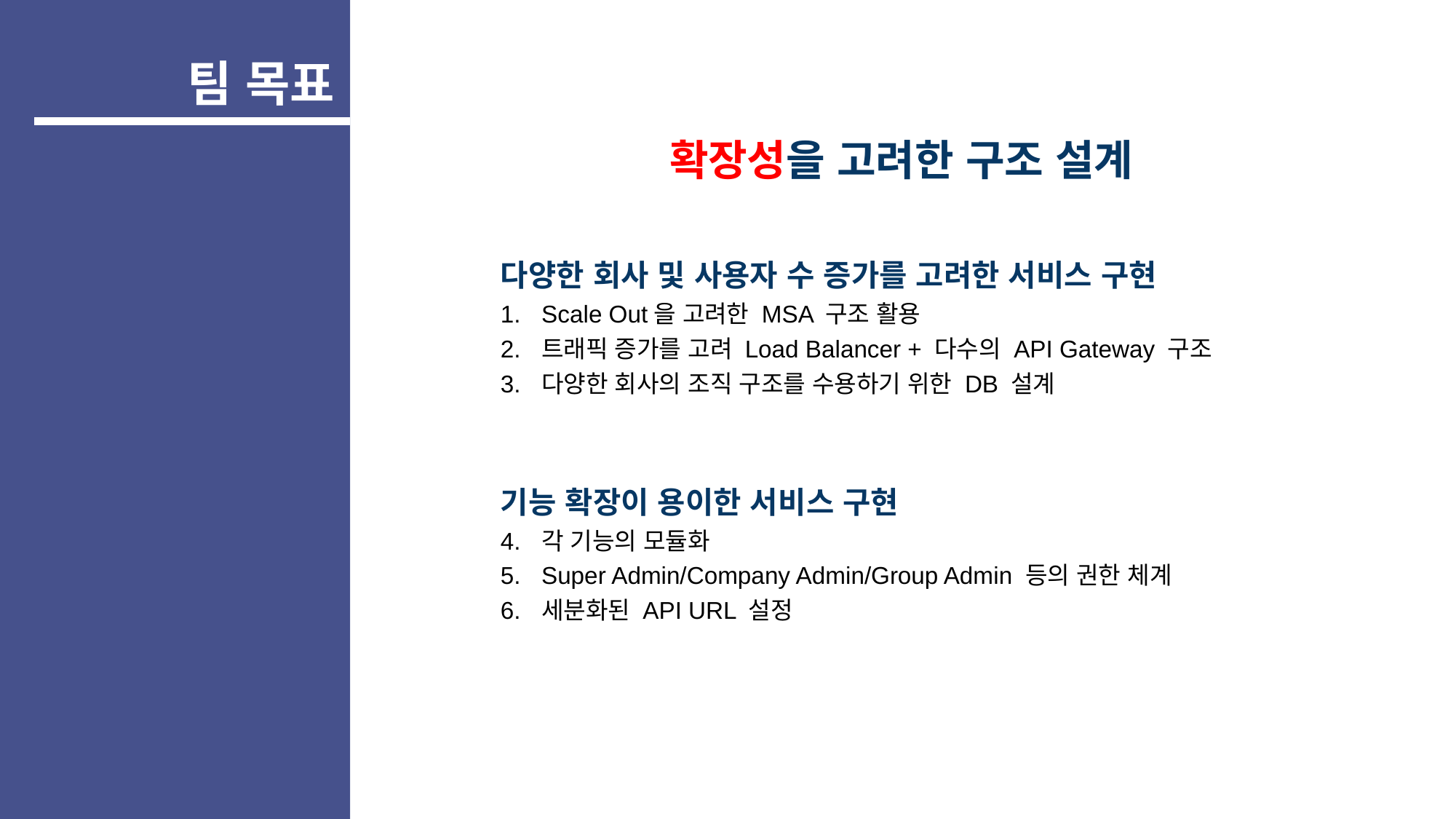

팀 목표

확장성을 고려한 구조 설계

다양한 회사 및 사용자 수 증가를 고려한 서비스 구현
Scale Out을 고려한 MSA 구조 활용
트래픽 증가를 고려 Load Balancer + 다수의 API Gateway 구조
다양한 회사의 조직 구조를 수용하기 위한 DB 설계

기능 확장이 용이한 서비스 구현
각 기능의 모듈화
Super Admin/Company Admin/Group Admin 등의 권한 체계
세분화된 API URL 설정